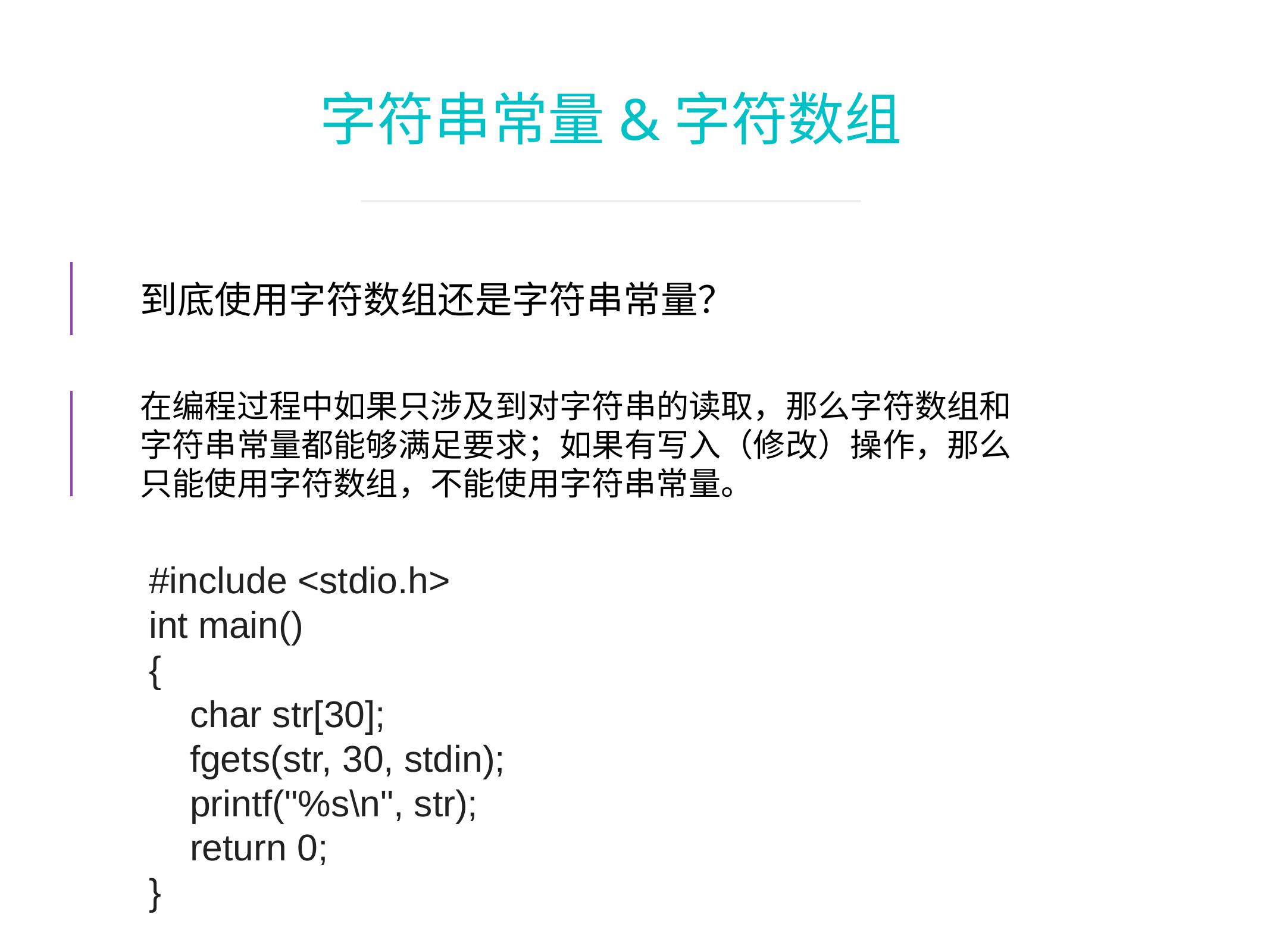

字符串常量&字符数组

到底使用字符数组还是字符串常量？
在编程过程中如果只涉及到对字符串的读取，那么字符数组和字符串常量都能够满足要求；如果有写入（修改）操作，那么只能使用字符数组，不能使用字符串常量。

#include <stdio.h>
int main()
{
    char str[30];
    fgets(str, 30, stdin);
    printf("%s\n", str);
    return 0;
}